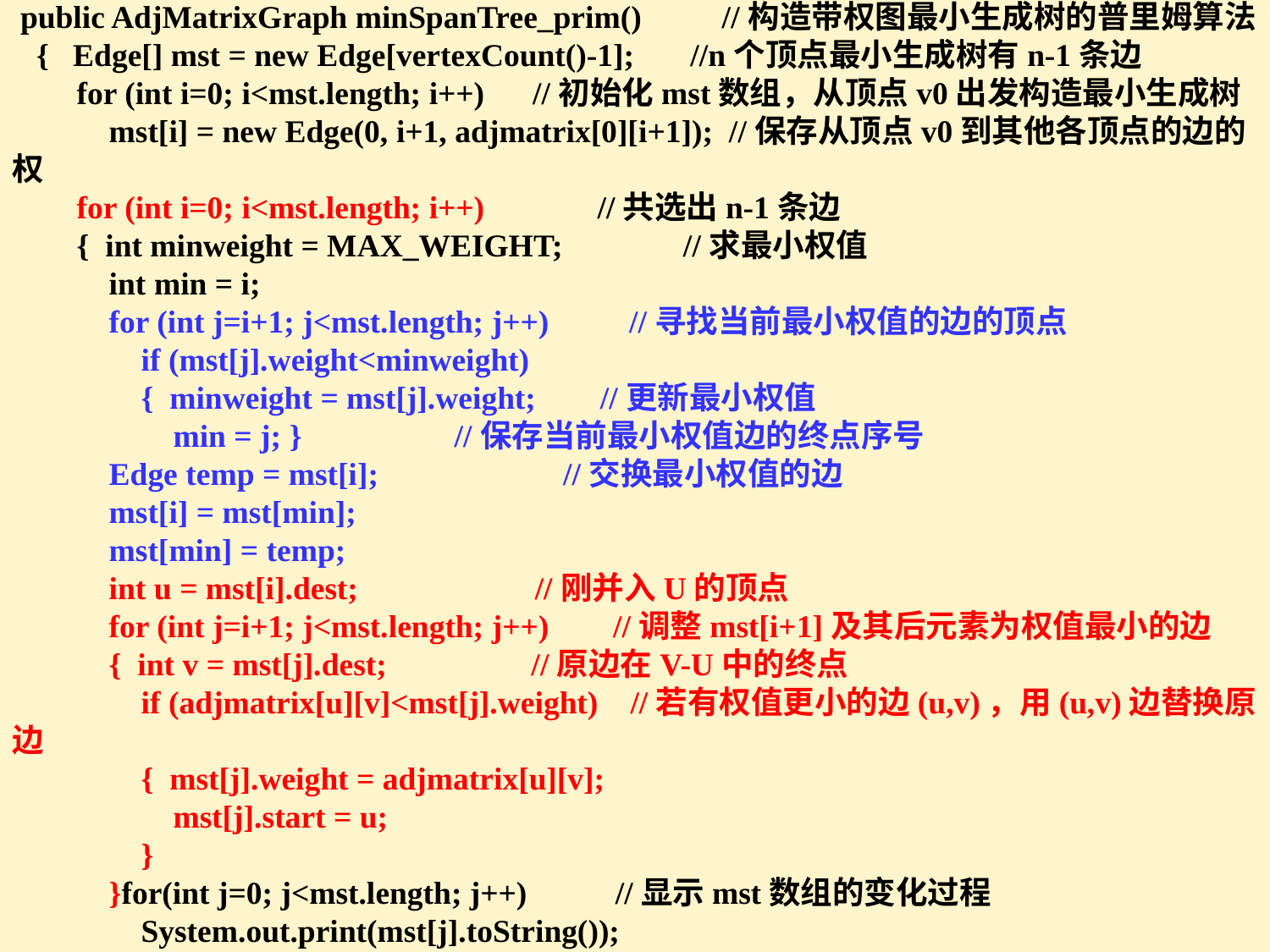

public AdjMatrixGraph minSpanTree_prim()          //构造带权图最小生成树的普里姆算法
   {   Edge[] mst = new Edge[vertexCount()-1];       //n个顶点最小生成树有n-1条边
        for (int i=0; i<mst.length; i++)      //初始化mst数组，从顶点v0出发构造最小生成树
            mst[i] = new Edge(0, i+1, adjmatrix[0][i+1]);  //保存从顶点v0到其他各顶点的边的权
        for (int i=0; i<mst.length; i++)              //共选出n-1条边
        {  int minweight = MAX_WEIGHT;               //求最小权值
            int min = i;
            for (int j=i+1; j<mst.length; j++)          //寻找当前最小权值的边的顶点
                if (mst[j].weight<minweight)
                {  minweight = mst[j].weight;        //更新最小权值
                    min = j; }                   //保存当前最小权值边的终点序号
            Edge temp = mst[i];                       //交换最小权值的边
            mst[i] = mst[min];
            mst[min] = temp;
            int u = mst[i].dest;                      //刚并入U的顶点
            for (int j=i+1; j<mst.length; j++)        //调整mst[i+1]及其后元素为权值最小的边
            {  int v = mst[j].dest;                  //原边在V-U中的终点
                if (adjmatrix[u][v]<mst[j].weight)    //若有权值更小的边(u,v)，用(u,v)边替换原边
                {  mst[j].weight = adjmatrix[u][v];
                    mst[j].start = u;
                }
            }for(int j=0; j<mst.length; j++)           //显示mst数组的变化过程
                System.out.print(mst[j].toString());
        }
        return new AdjMatrixGraph(this.vertexlist, mst);   //构造最小生成树相应的图对象
    }
88